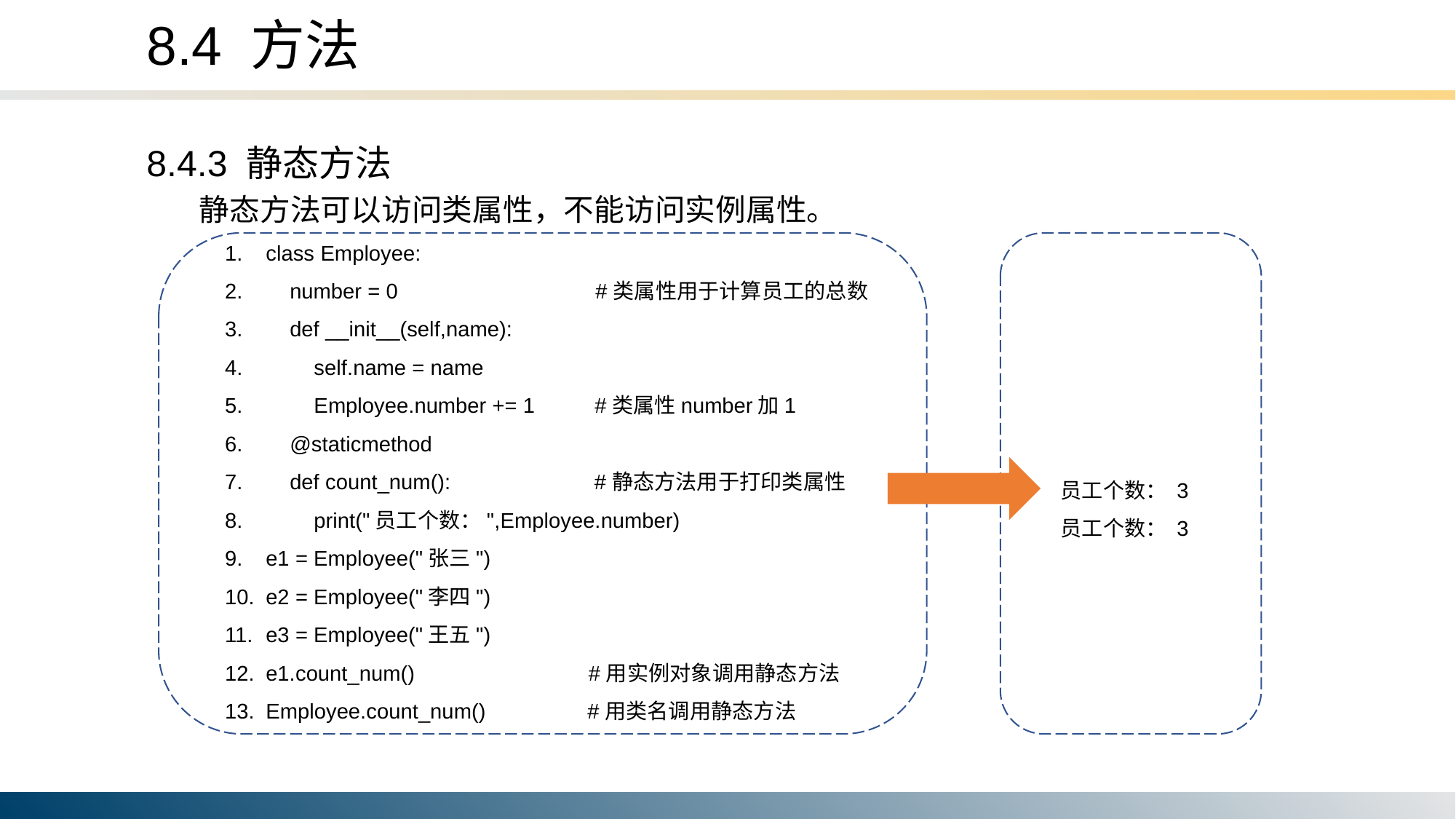

8.4 方法
8.4.3 静态方法
静态方法可以访问类属性，不能访问实例属性。
class Employee:
    number = 0                                 #类属性用于计算员工的总数
    def __init__(self,name):
        self.name = name
        Employee.number += 1          #类属性number加1
    @staticmethod
    def count_num():                        #静态方法用于打印类属性
        print("员工个数：",Employee.number)
e1 = Employee("张三")
e2 = Employee("李四")
e3 = Employee("王五")
e1.count_num()                             #用实例对象调用静态方法
Employee.count_num()                 #用类名调用静态方法

员工个数： 3
员工个数： 3